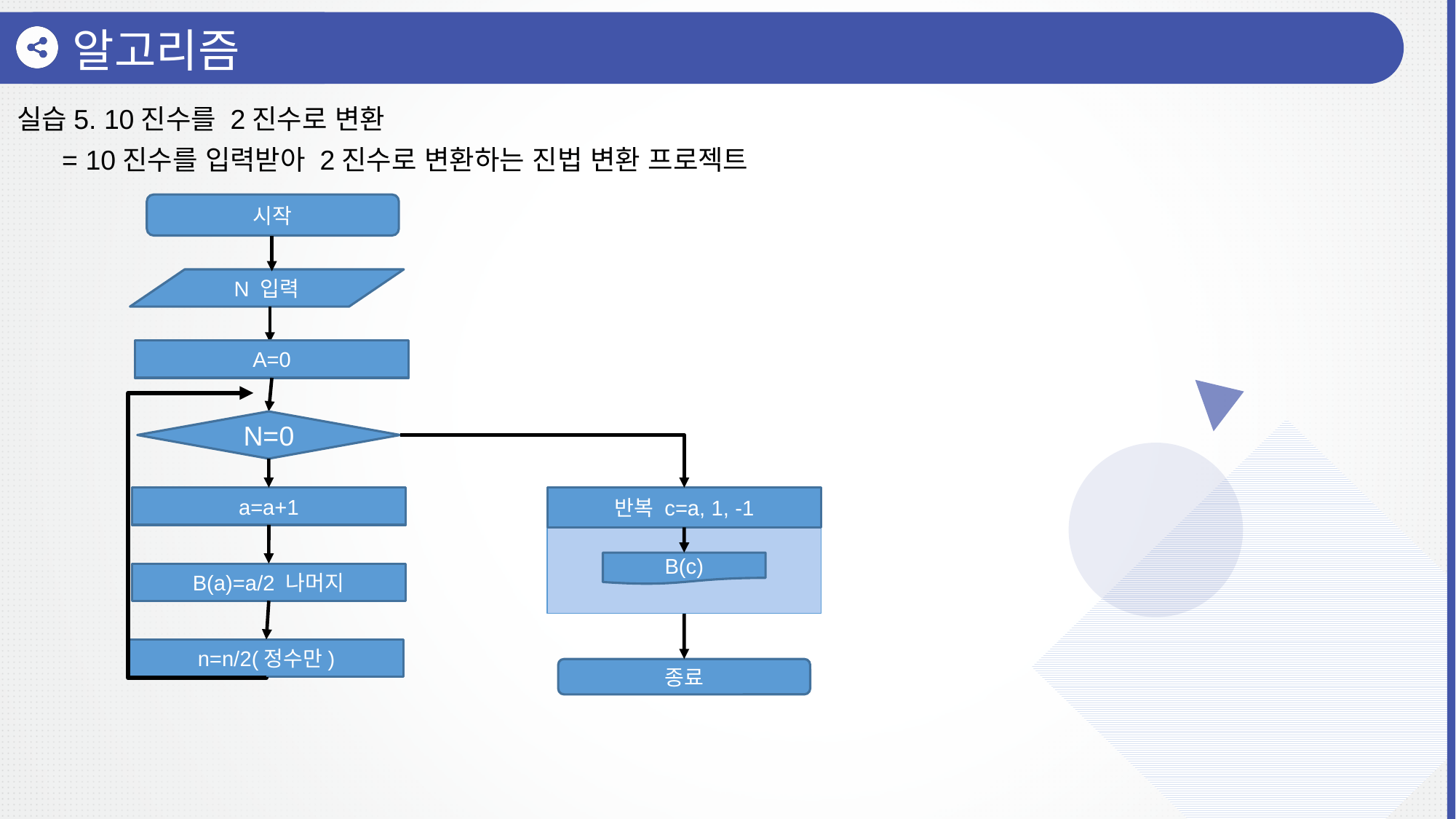

알고리즘
실습5. 10진수를 2진수로 변환
= 10진수를 입력받아 2진수로 변환하는 진법 변환 프로젝트
시작
N 입력
A=0
N=0
a=a+1

반복 c=a, 1, -1
B(c)
B(a)=a/2 나머지
n=n/2(정수만)
종료